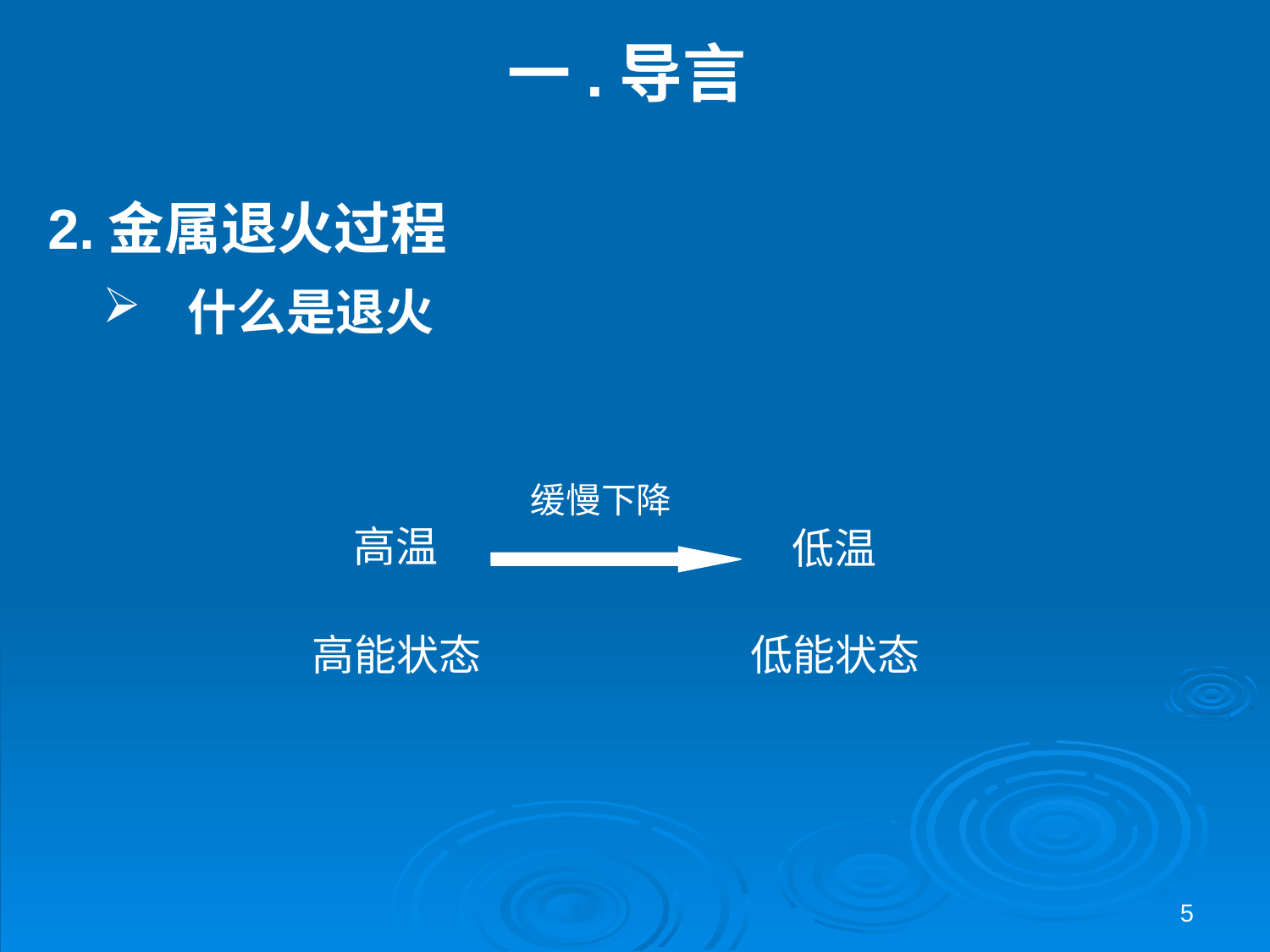

# 一.导言
2.金属退火过程
什么是退火

缓慢下降
高温
低温

高能状态
低能状态
5